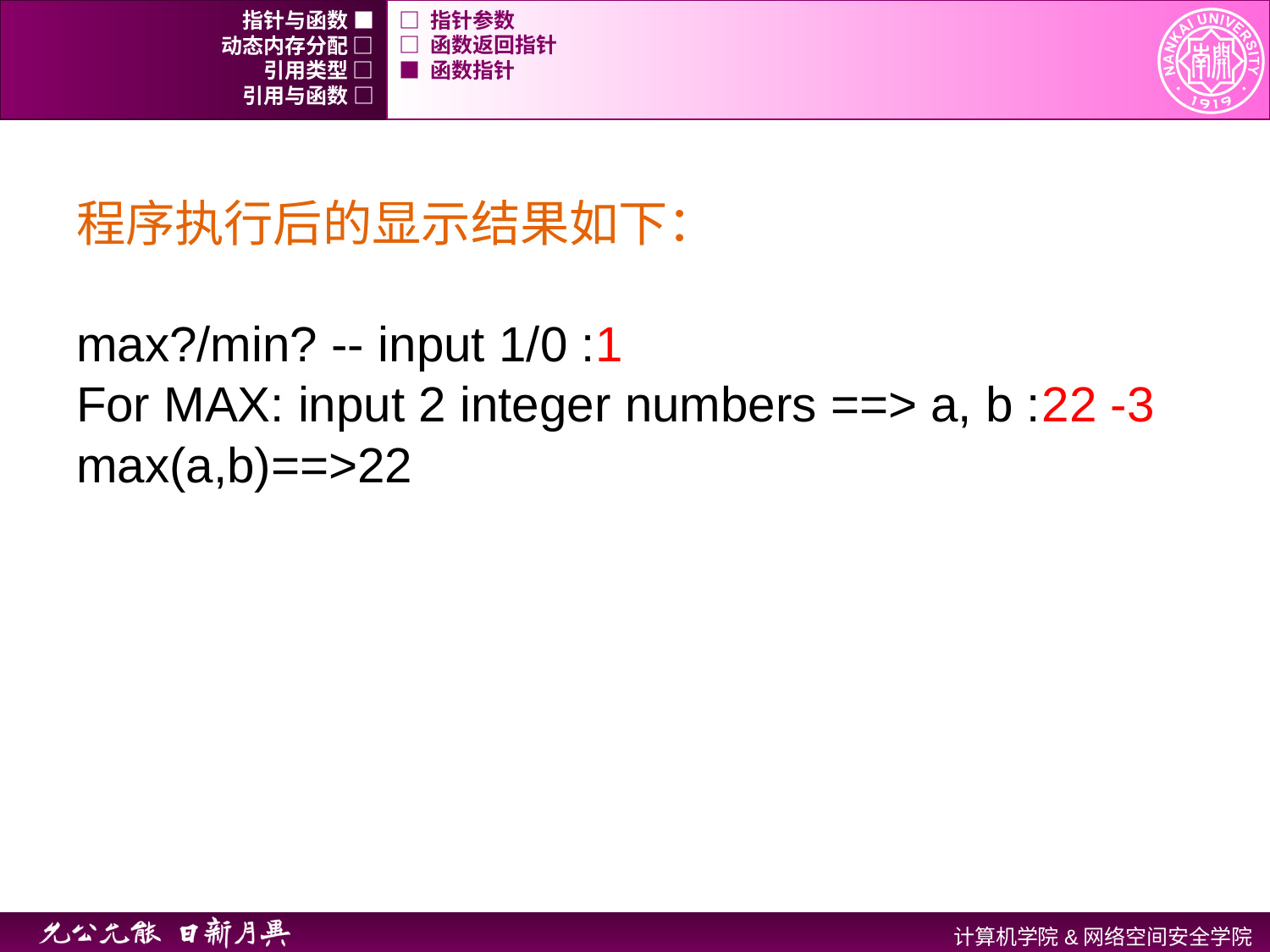

指针与函数 ■
□ 指针参数
动态内存分配 □
□ 函数返回指针
引用类型 □
■ 函数指针
引用与函数 □

程序执行后的显示结果如下：

max?/min? -- input 1/0 :1
For MAX: input 2 integer numbers ==> a, b :22 -3
max(a,b)==>22